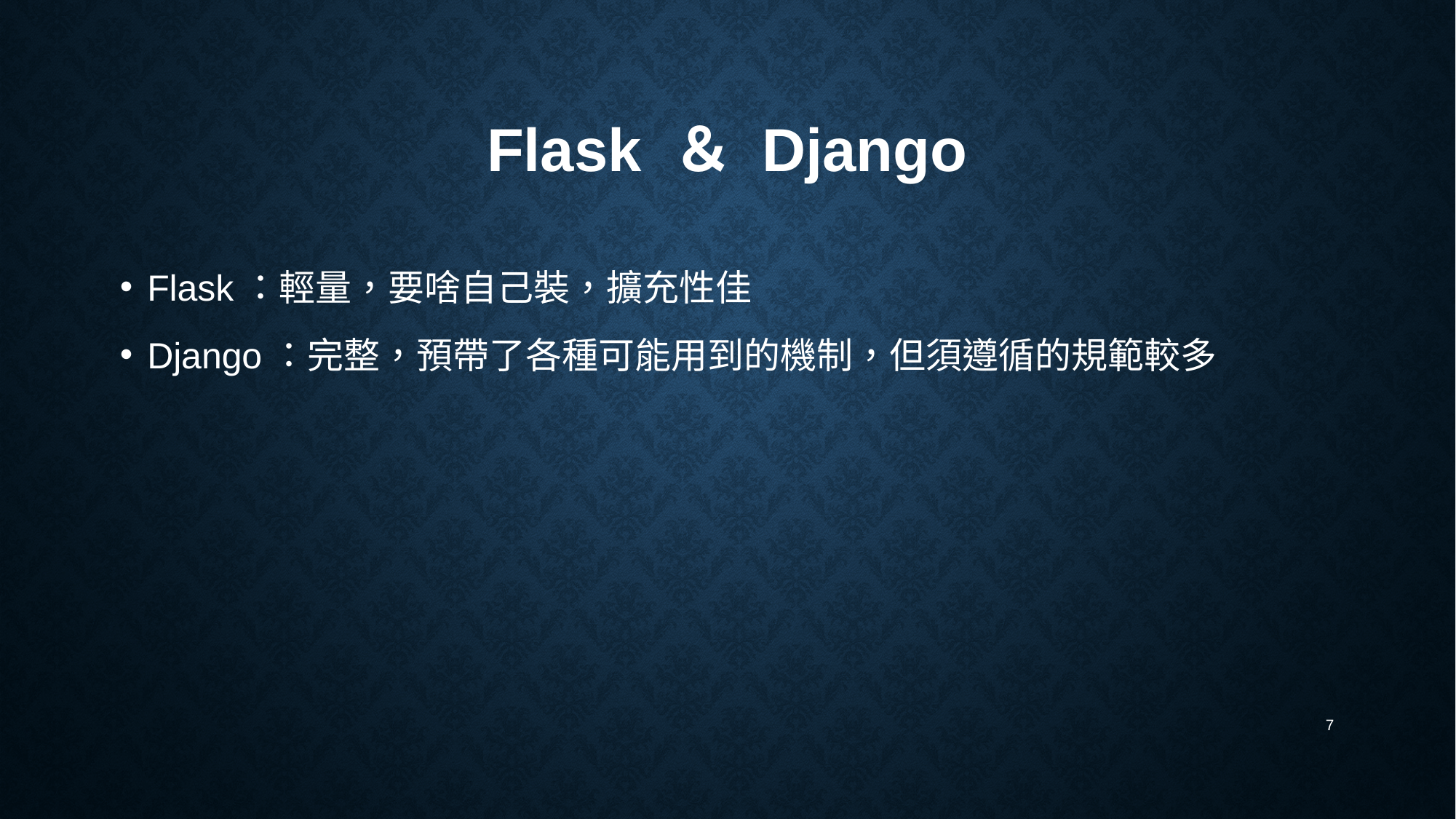

# Flask ＆ Django
Flask：輕量，要啥自己裝，擴充性佳
Django：完整，預帶了各種可能用到的機制，但須遵循的規範較多
7